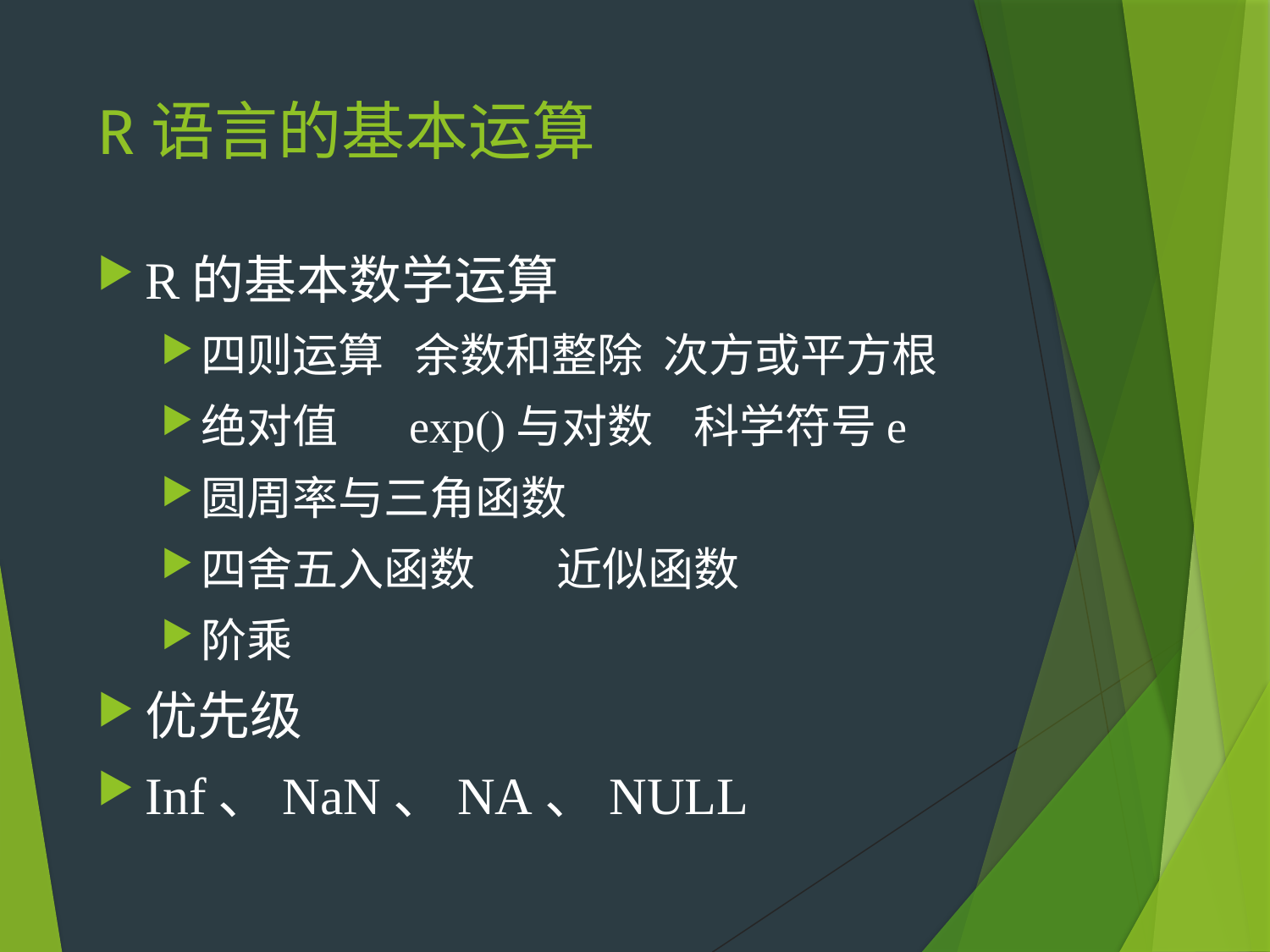

# R语言的基本运算
R的基本数学运算
四则运算   余数和整除  次方或平方根
绝对值      exp()与对数    科学符号e
圆周率与三角函数
四舍五入函数        近似函数
阶乘
优先级
Inf、NaN、NA、NULL